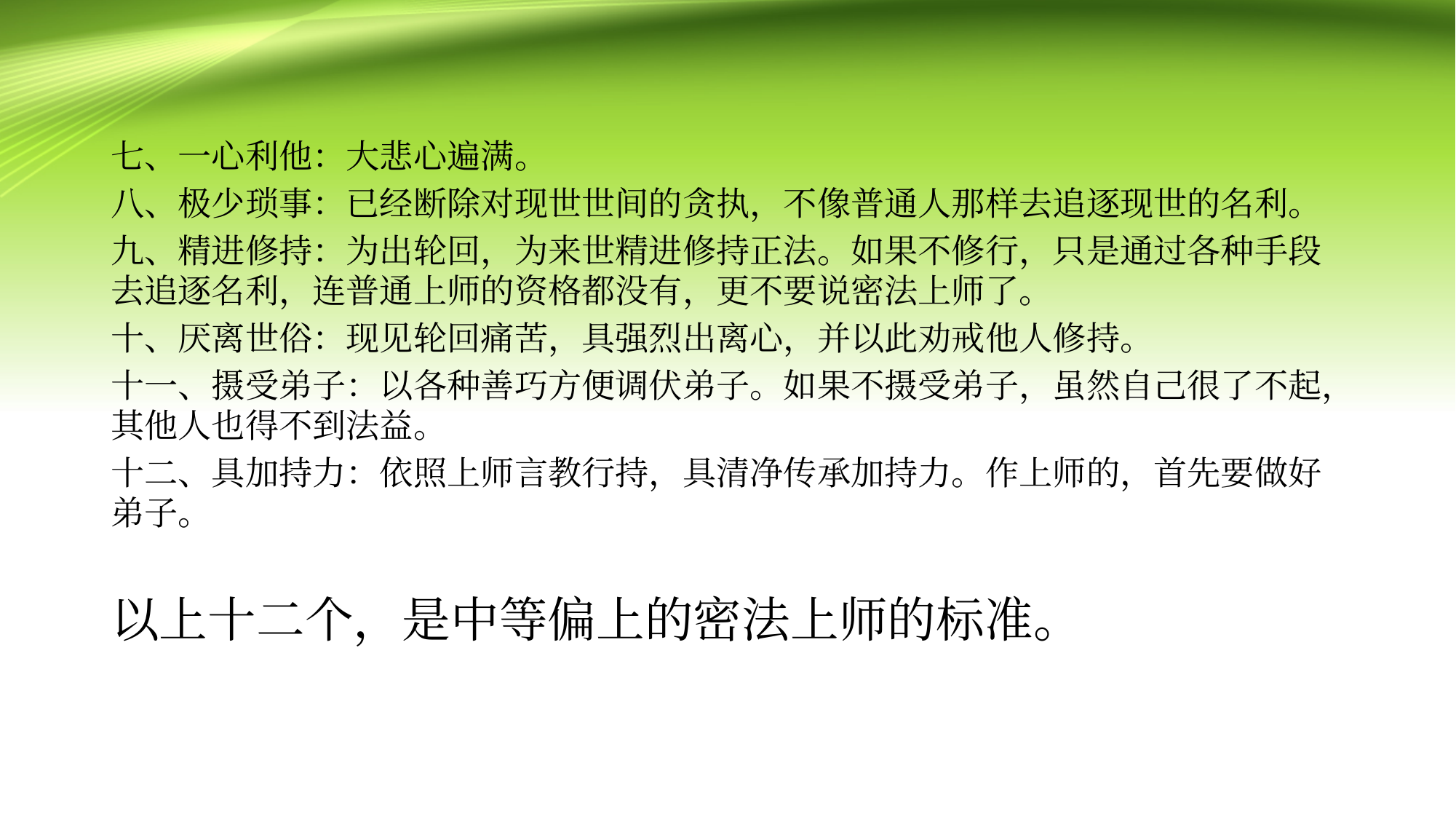

七、一心利他：大悲心遍满。
八、极少琐事：已经断除对现世世间的贪执，不像普通人那样去追逐现世的名利。
九、精进修持：为出轮回，为来世精进修持正法。如果不修行，只是通过各种手段去追逐名利，连普通上师的资格都没有，更不要说密法上师了。
十、厌离世俗：现见轮回痛苦，具强烈出离心，并以此劝戒他人修持。
十一、摄受弟子：以各种善巧方便调伏弟子。如果不摄受弟子，虽然自己很了不起，其他人也得不到法益。
十二、具加持力：依照上师言教行持，具清净传承加持力。作上师的，首先要做好弟子。

以上十二个，是中等偏上的密法上师的标准。